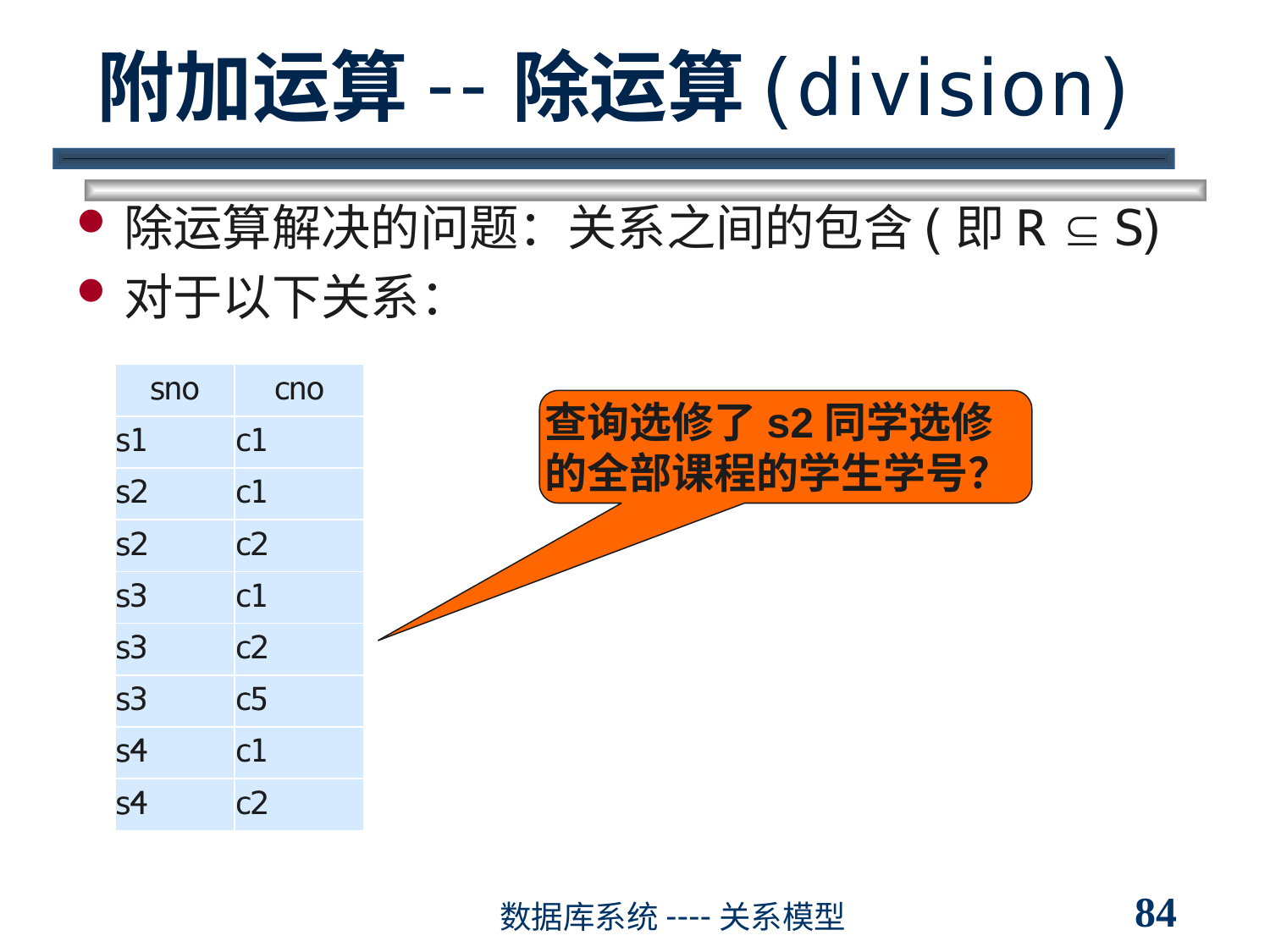

# 附加运算--除运算(division)
除运算解决的问题：关系之间的包含(即R ⊆ S)
对于以下关系：
| sno | cno |
| --- | --- |
| s1 | c1 |
| s2 | c1 |
| s2 | c2 |
| s3 | c1 |
| s3 | c2 |
| s3 | c5 |
| s4 | c1 |
| s4 | c2 |
查询选修了s2同学选修的全部课程的学生学号？
84
数据库系统----关系模型